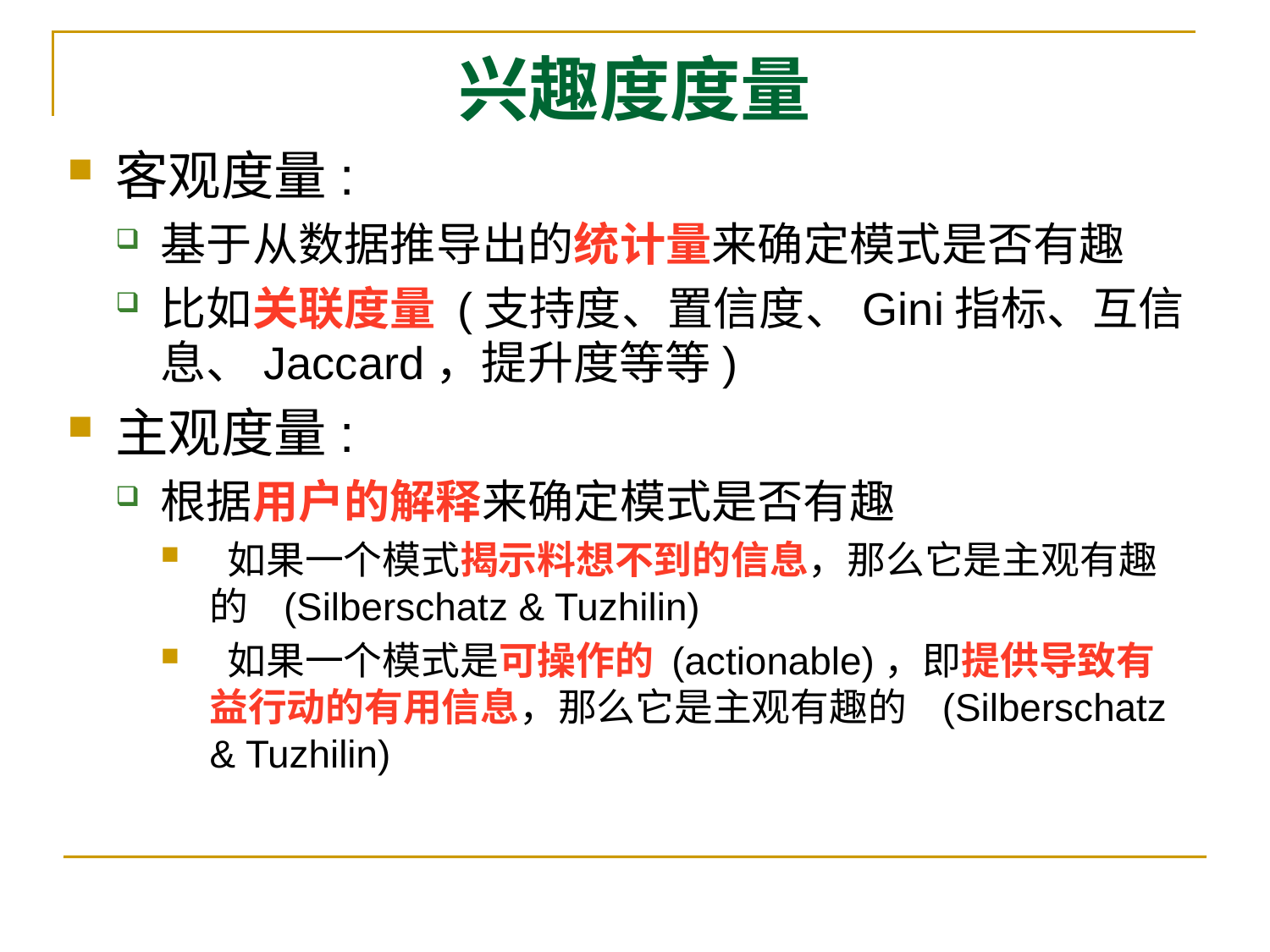

# 兴趣度度量
客观度量:
基于从数据推导出的统计量来确定模式是否有趣
比如关联度量 (支持度、置信度、Gini指标、互信息、Jaccard，提升度等等)
主观度量:
根据用户的解释来确定模式是否有趣
 如果一个模式揭示料想不到的信息，那么它是主观有趣的   (Silberschatz & Tuzhilin)
 如果一个模式是可操作的 (actionable)，即提供导致有益行动的有用信息，那么它是主观有趣的   (Silberschatz & Tuzhilin)